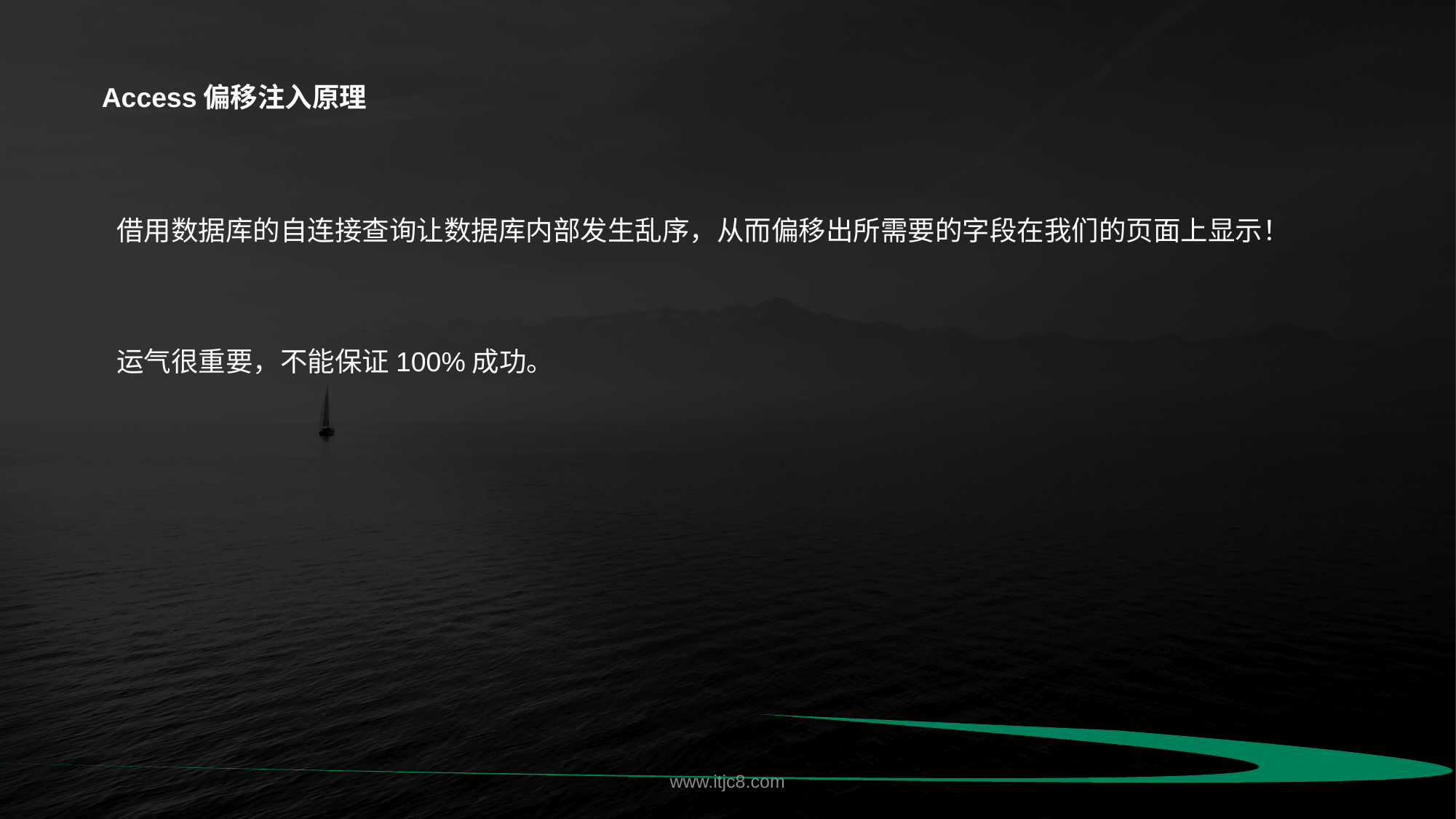

Access偏移注入原理
借用数据库的自连接查询让数据库内部发生乱序，从而偏移出所需要的字段在我们的页面上显示！

运气很重要，不能保证100%成功。

www.itjc8.com